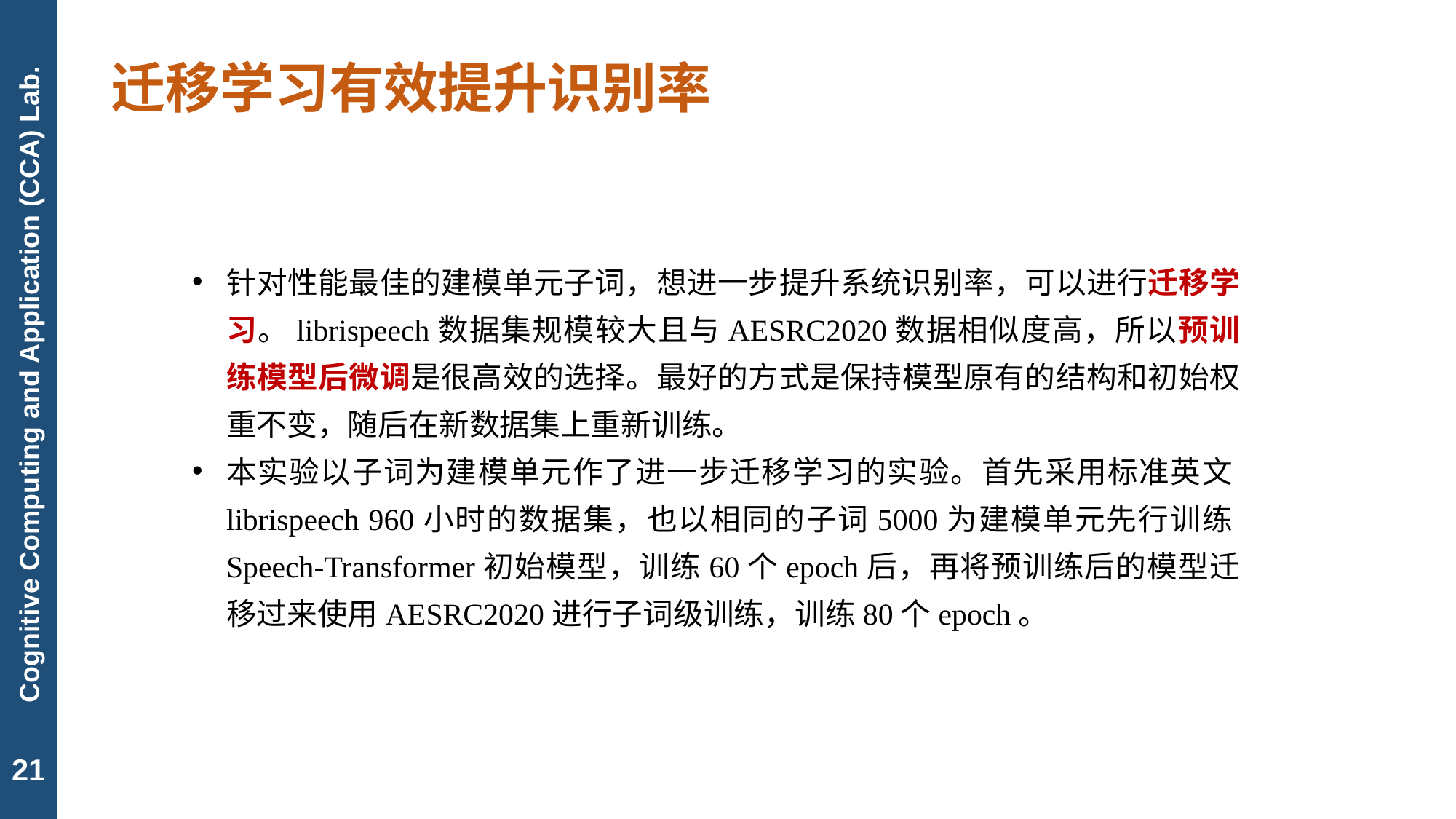

# 迁移学习有效提升识别率
针对性能最佳的建模单元子词，想进一步提升系统识别率，可以进行迁移学习。librispeech数据集规模较大且与AESRC2020数据相似度高，所以预训练模型后微调是很高效的选择。最好的方式是保持模型原有的结构和初始权重不变，随后在新数据集上重新训练。
本实验以子词为建模单元作了进一步迁移学习的实验。首先采用标准英文librispeech 960小时的数据集，也以相同的子词5000为建模单元先行训练Speech-Transformer初始模型，训练60个epoch后，再将预训练后的模型迁移过来使用AESRC2020进行子词级训练，训练80个epoch。
21